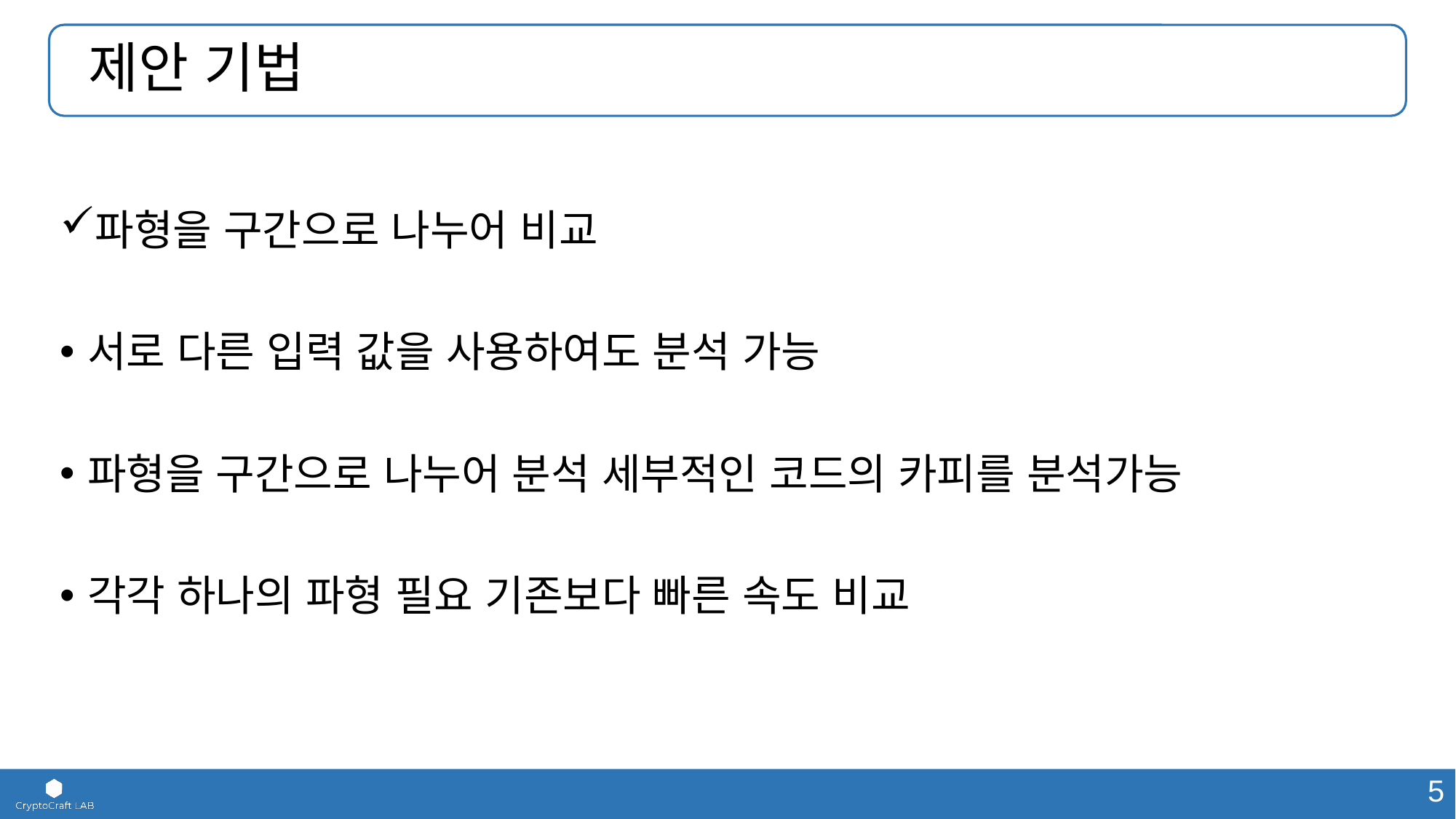

# 제안 기법

파형을 구간으로 나누어 비교

서로 다른 입력 값을 사용하여도 분석 가능

파형을 구간으로 나누어 분석 세부적인 코드의 카피를 분석가능

각각 하나의 파형 필요 기존보다 빠른 속도 비교